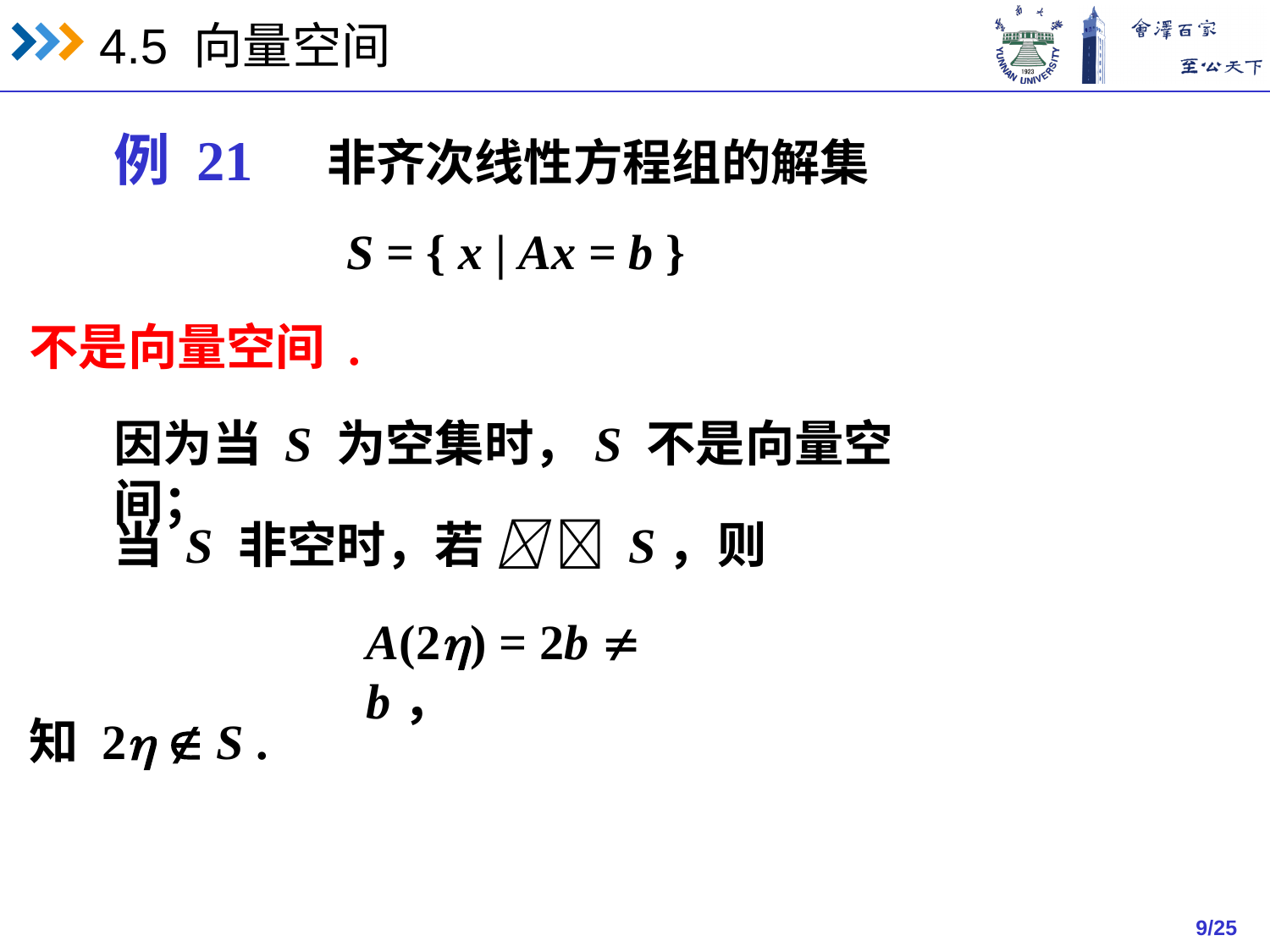

例 21     非齐次线性方程组的解集
S = { x | Ax = b }
不是向量空间 .
因为当 S 为空集时，S 不是向量空间；
当 S 非空时，若 η ∈ S，则
A(2η) = 2b ≠ b，
知 2η ∉ S .